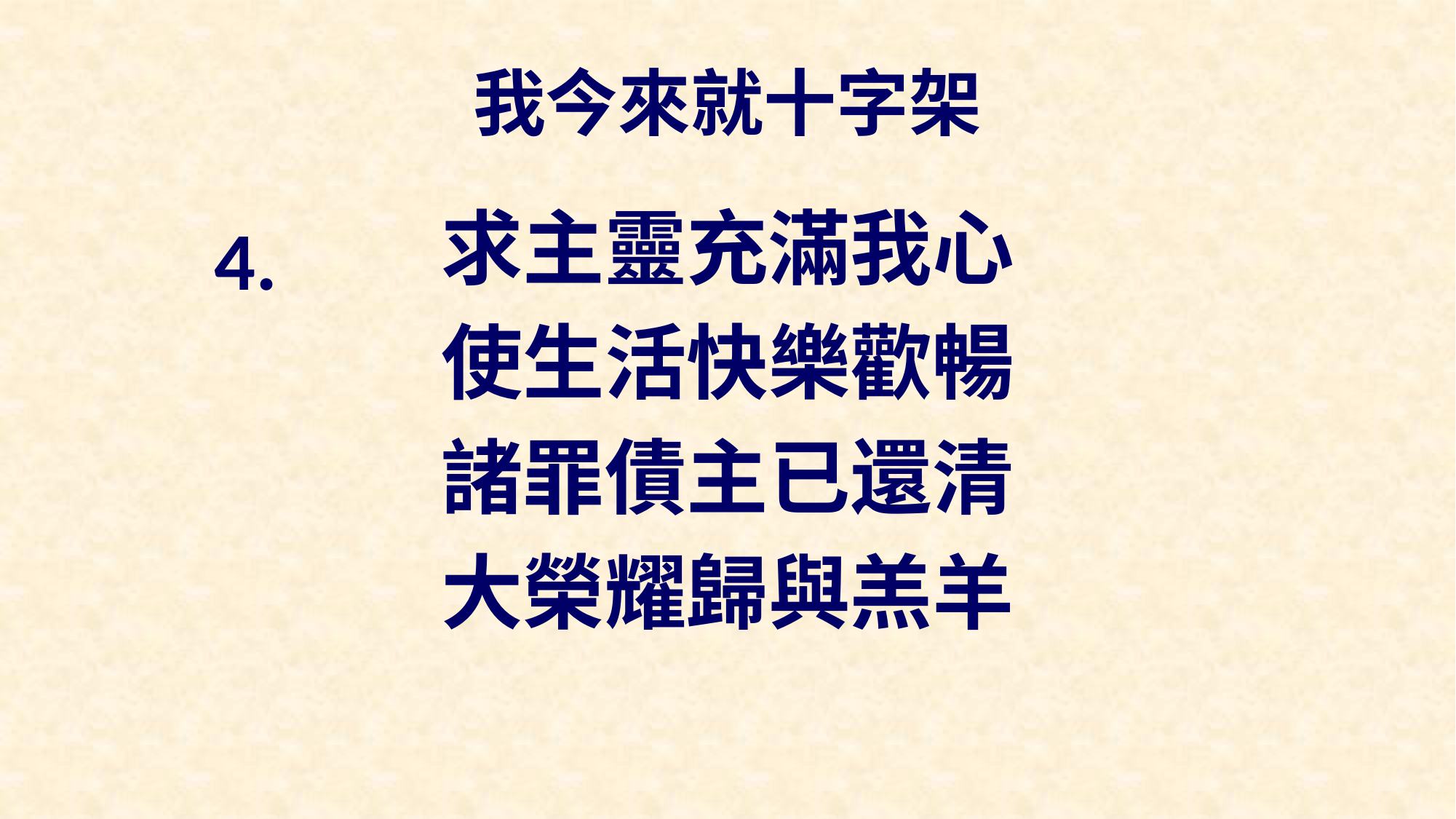

# 我今來就十字架
求主靈充滿我心
使生活快樂歡暢
諸罪債主已還清
大榮耀歸與羔羊
4.